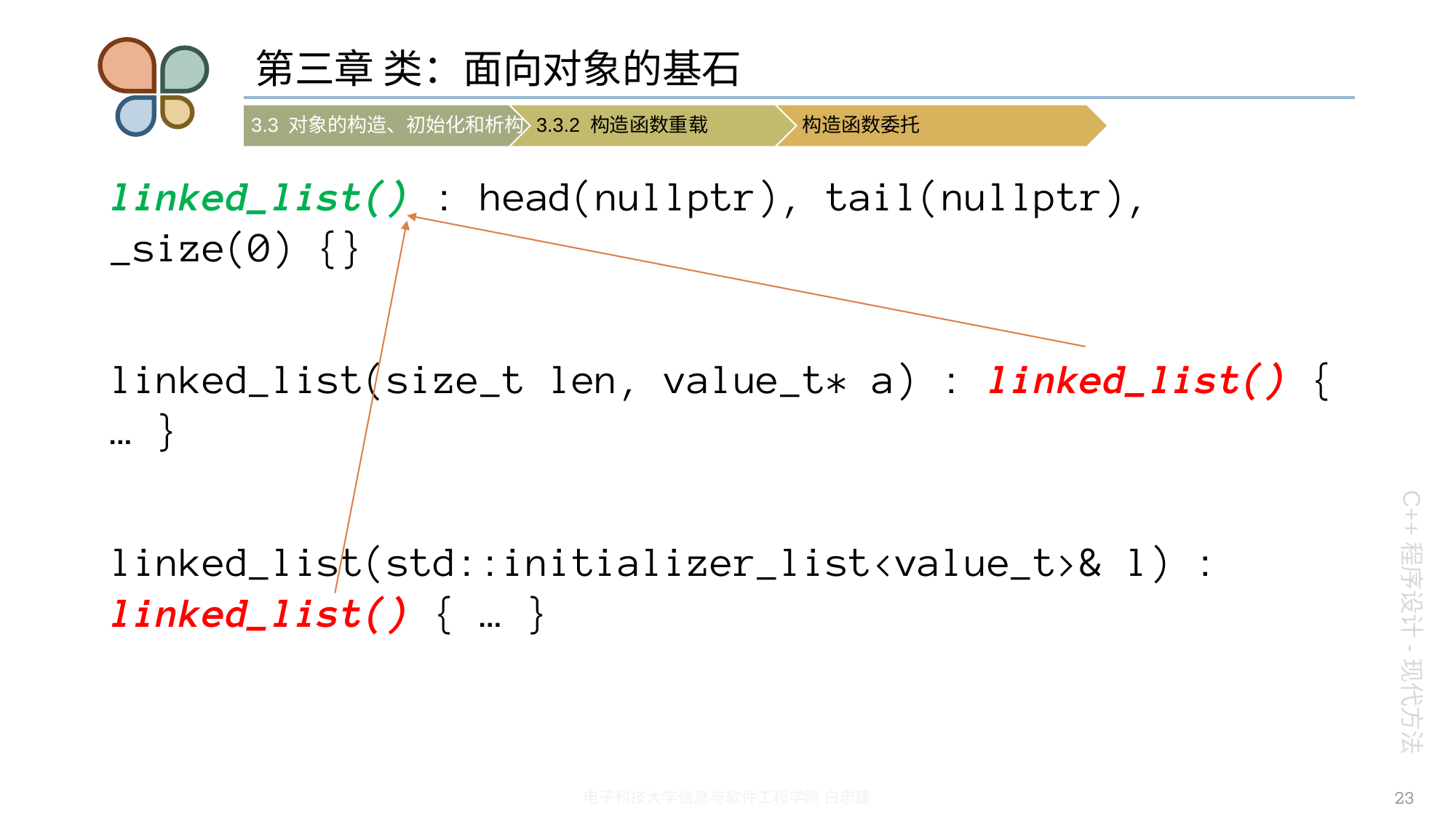

# 第三章 类：面向对象的基石
3.3 对象的构造、初始化和析构
3.3.2 构造函数重载
构造函数委托
linked_list() : head(nullptr), tail(nullptr), _size(0) {}

linked_list(size_t len, value_t* a) : linked_list() { … }

linked_list(std::initializer_list<value_t>& l) : linked_list() { … }
23